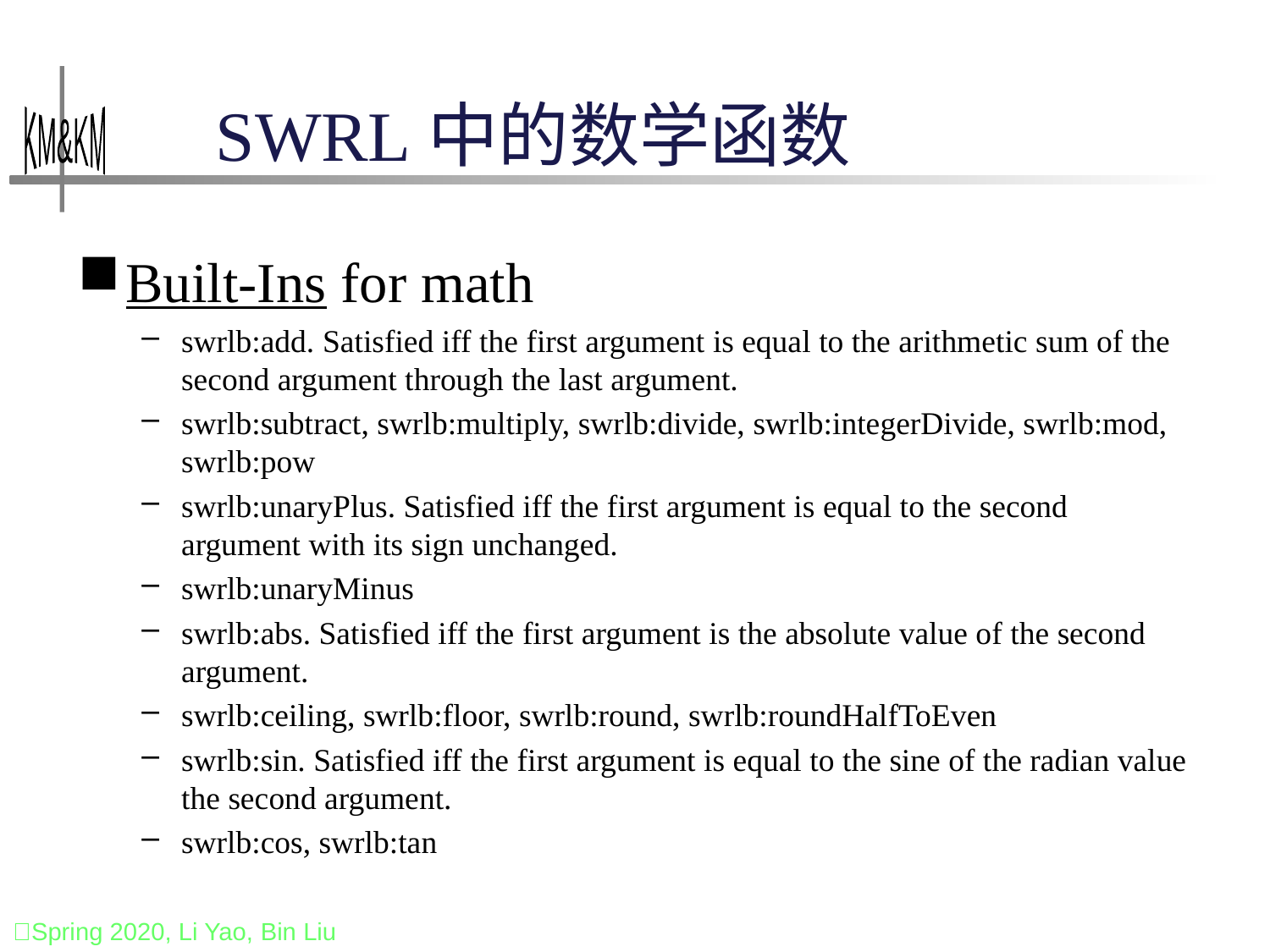

# SWRL中的数学函数
Built-Ins for math
swrlb:add. Satisfied iff the first argument is equal to the arithmetic sum of the second argument through the last argument.
swrlb:subtract, swrlb:multiply, swrlb:divide, swrlb:integerDivide, swrlb:mod, swrlb:pow
swrlb:unaryPlus. Satisfied iff the first argument is equal to the second argument with its sign unchanged.
swrlb:unaryMinus
swrlb:abs. Satisfied iff the first argument is the absolute value of the second argument.
swrlb:ceiling, swrlb:floor, swrlb:round, swrlb:roundHalfToEven
swrlb:sin. Satisfied iff the first argument is equal to the sine of the radian value the second argument.
swrlb:cos, swrlb:tan